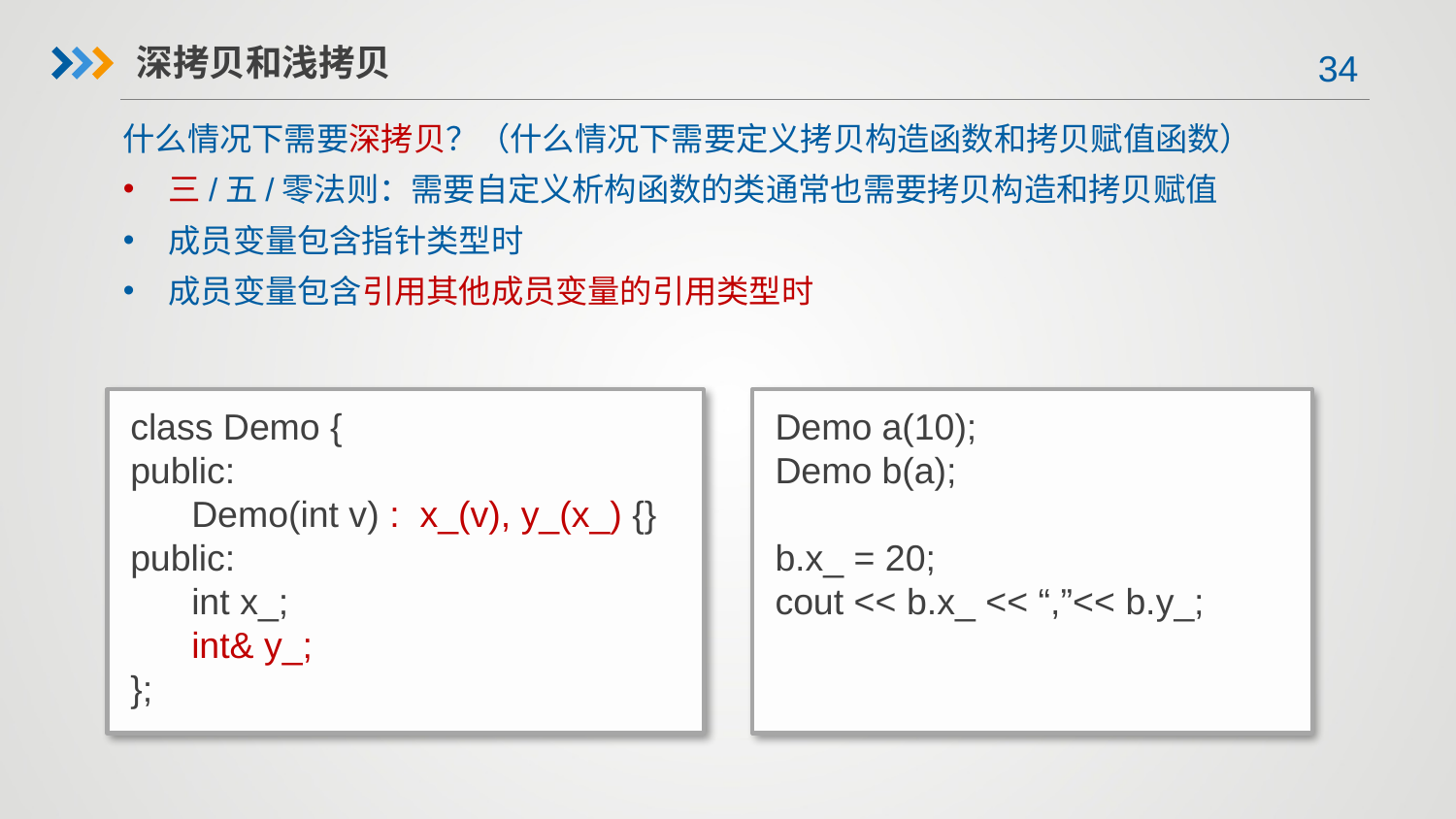

深拷贝和浅拷贝
什么情况下需要深拷贝？（什么情况下需要定义拷贝构造函数和拷贝赋值函数）
三/五/零法则：需要自定义析构函数的类通常也需要拷贝构造和拷贝赋值
成员变量包含指针类型时
成员变量包含引用其他成员变量的引用类型时

Demo a(10);
Demo b(a);

b.x_ = 20;
cout << b.x_ << “,”<< b.y_;

class Demo {
public:
      Demo(int v) :  x_(v), y_(x_) {}
public:
      int x_;
      int& y_;
};